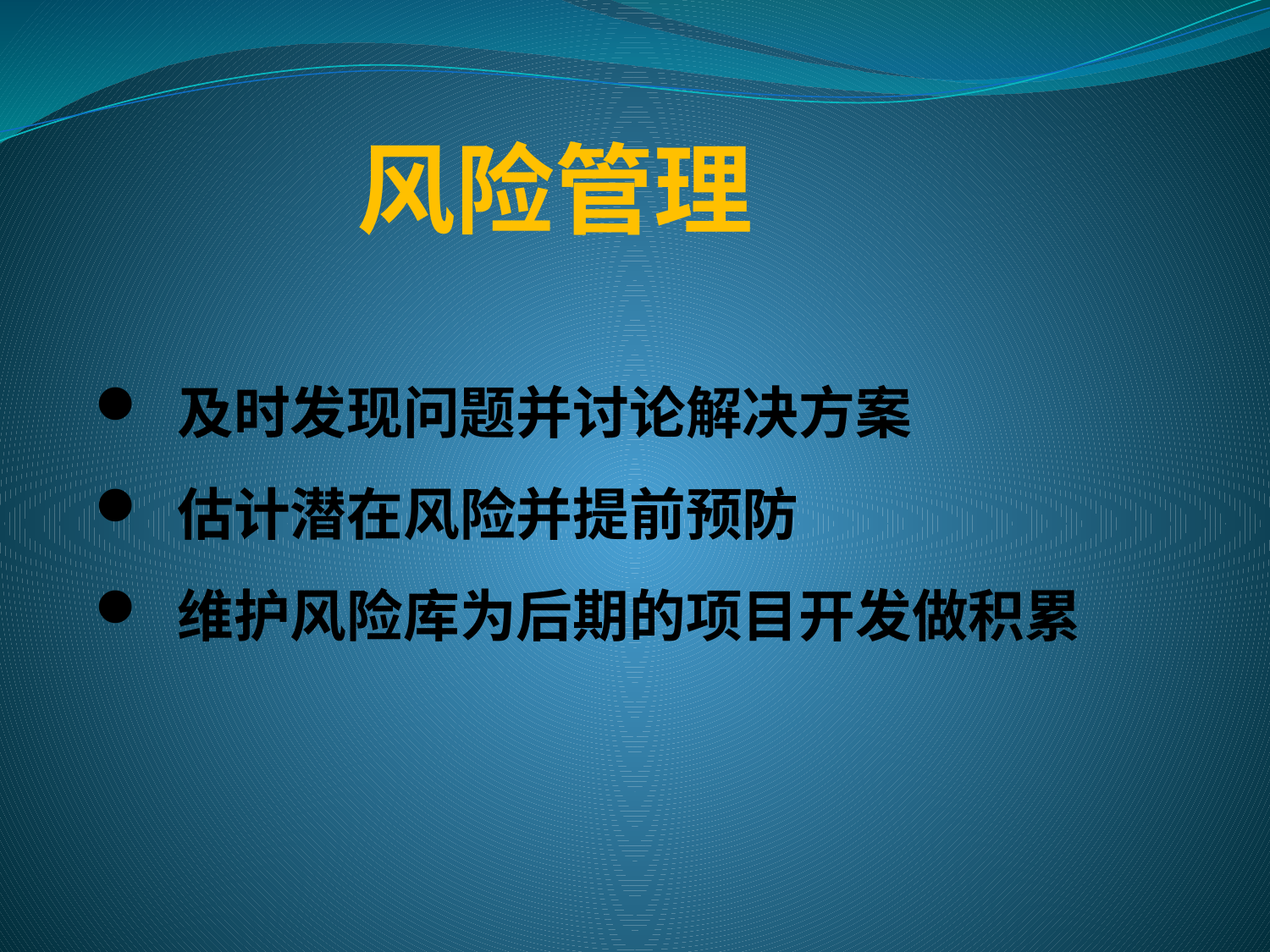

# 风险管理
 及时发现问题并讨论解决方案
 估计潜在风险并提前预防
 维护风险库为后期的项目开发做积累